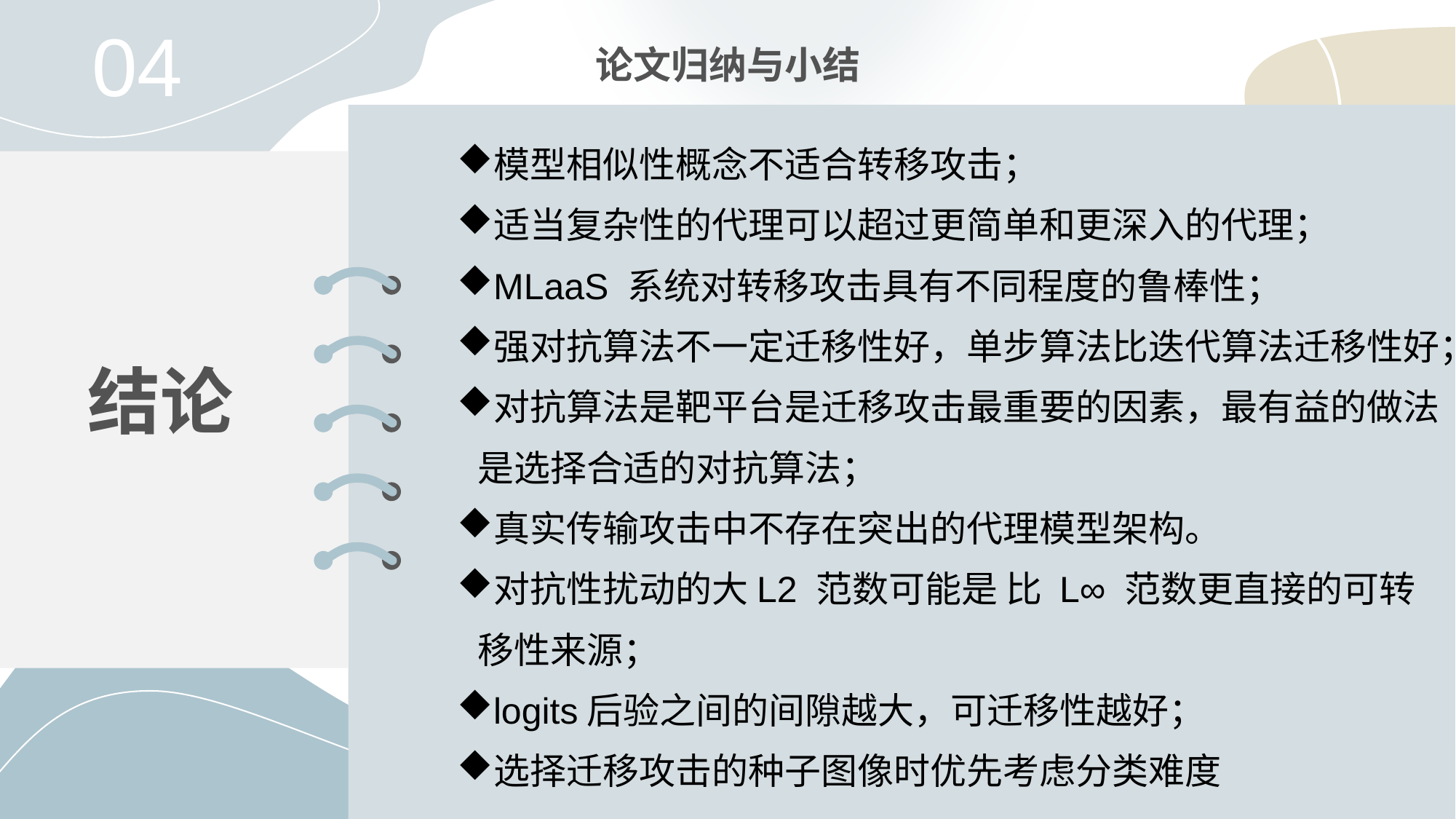

04
论文归纳与小结

模型相似性概念不适合转移攻击；
适当复杂性的代理可以超过更简单和更深入的代理；
MLaaS 系统对转移攻击具有不同程度的鲁棒性；
强对抗算法不⼀定迁移性好，单步算法比迭代算法迁移性好；
对抗算法是靶平台是迁移攻击最重要的因素，最有益的做法是选择合适的对抗算法；
真实传输攻击中不存在突出的代理模型架构。
对抗性扰动的大L2 范数可能是 比 L∞ 范数更直接的可转移性来源；
logits后验之间的间隙越大，可迁移性越好；
选择迁移攻击的种子图像时优先考虑分类难度

结论